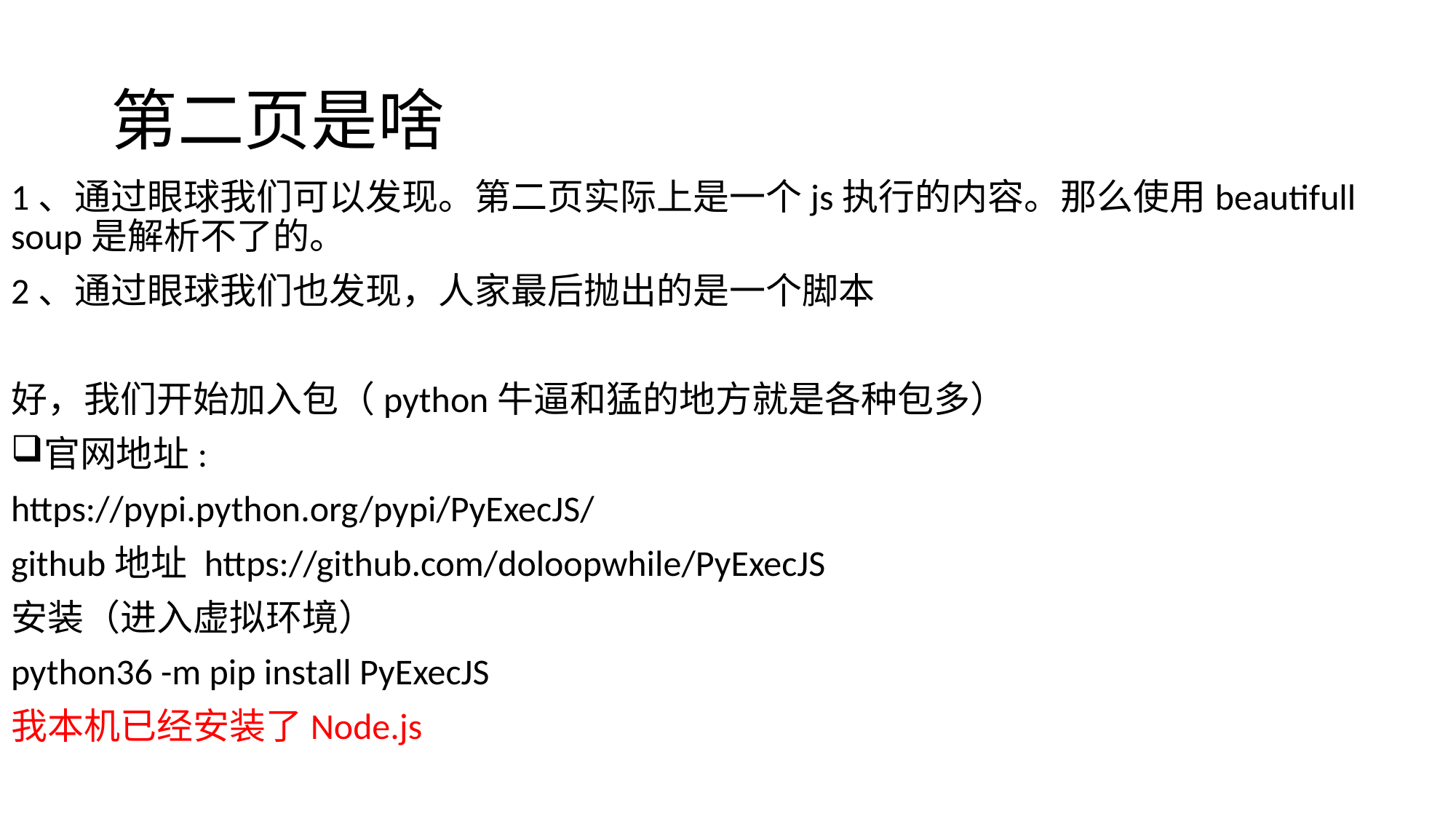

# 第二页是啥
1、通过眼球我们可以发现。第二页实际上是一个js执行的内容。那么使用beautifull soup是解析不了的。
2、通过眼球我们也发现，人家最后抛出的是一个脚本

好，我们开始加入包（python牛逼和猛的地方就是各种包多）
官网地址:
https://pypi.python.org/pypi/PyExecJS/
github地址 https://github.com/doloopwhile/PyExecJS
安装（进入虚拟环境）
python36 -m pip install PyExecJS
我本机已经安装了Node.js